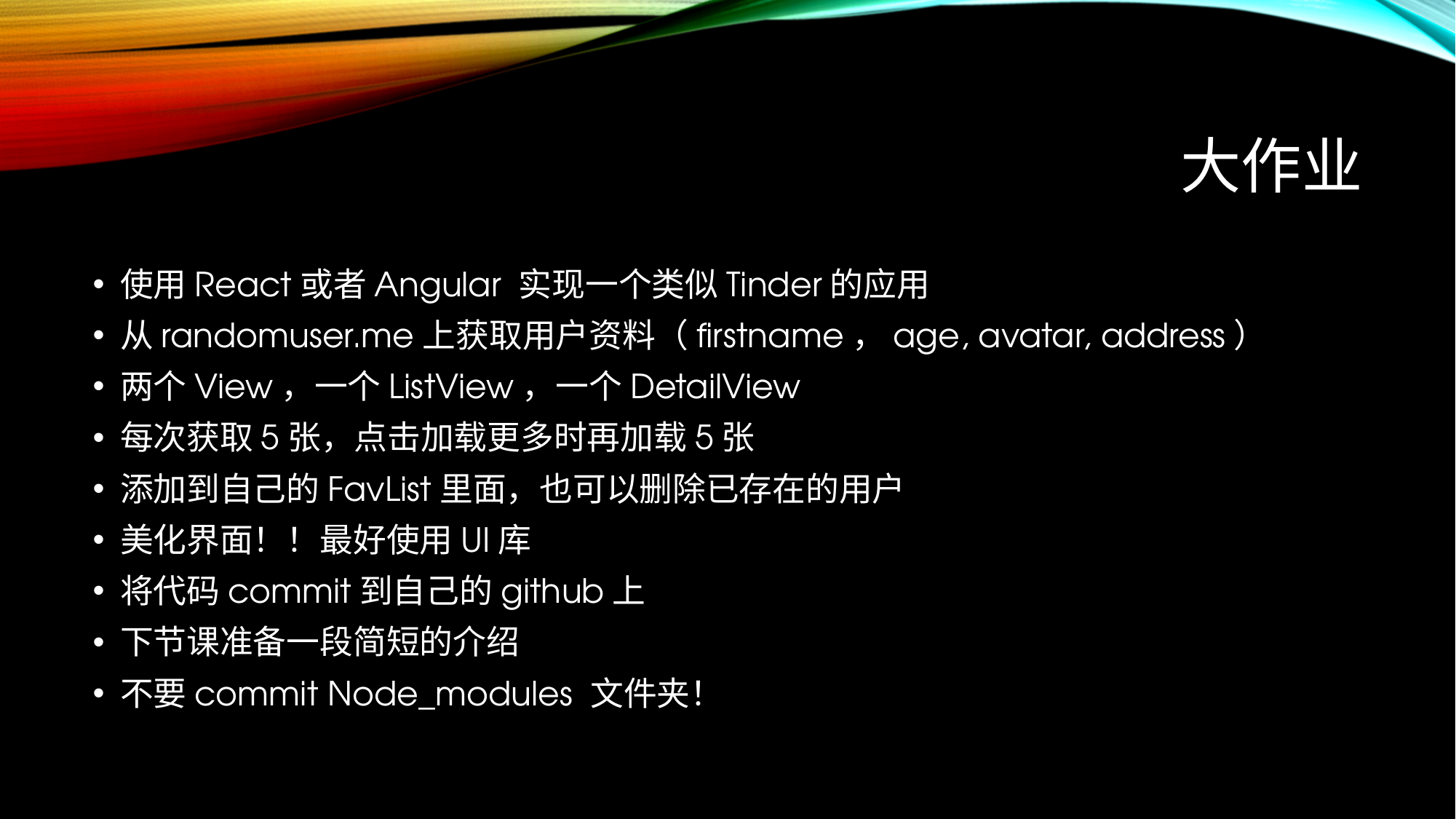

# 大作业
使用React或者Angular 实现一个类似Tinder的应用
从randomuser.me上获取用户资料（firstname，age, avatar, address）
两个View，一个ListView，一个DetailView
每次获取5张，点击加载更多时再加载5张
添加到自己的FavList里面，也可以删除已存在的用户
美化界面！！最好使用UI库
将代码commit到自己的github上
下节课准备一段简短的介绍
不要commit Node_modules 文件夹！